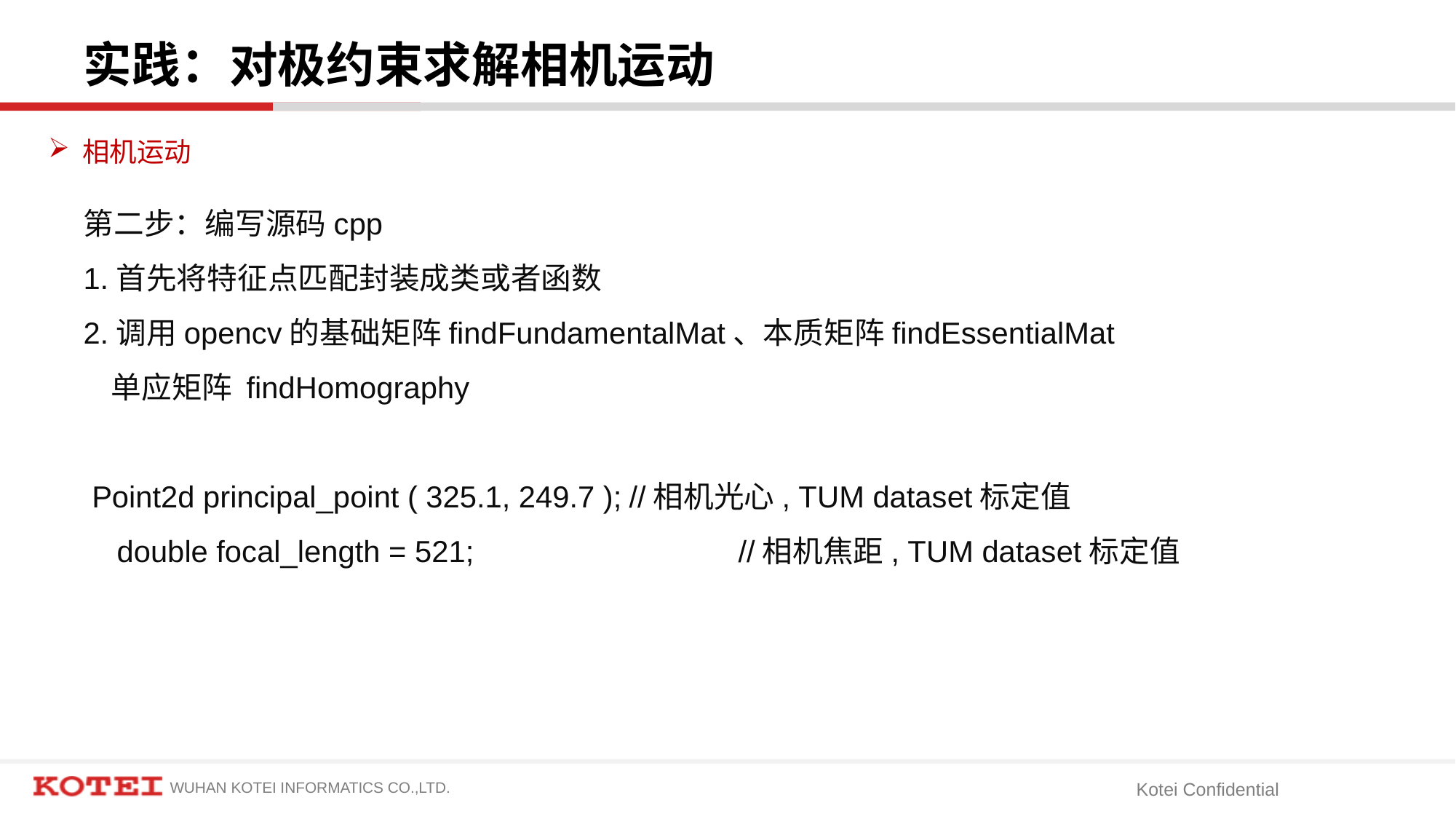

# 实践：对极约束求解相机运动
相机运动
第二步：编写源码cpp
1.首先将特征点匹配封装成类或者函数
2.调用opencv的基础矩阵findFundamentalMat、本质矩阵findEssentialMat
   单应矩阵 findHomography

 Point2d principal_point ( 325.1, 249.7 );	//相机光心, TUM dataset标定值
    double focal_length = 521;			//相机焦距, TUM dataset标定值